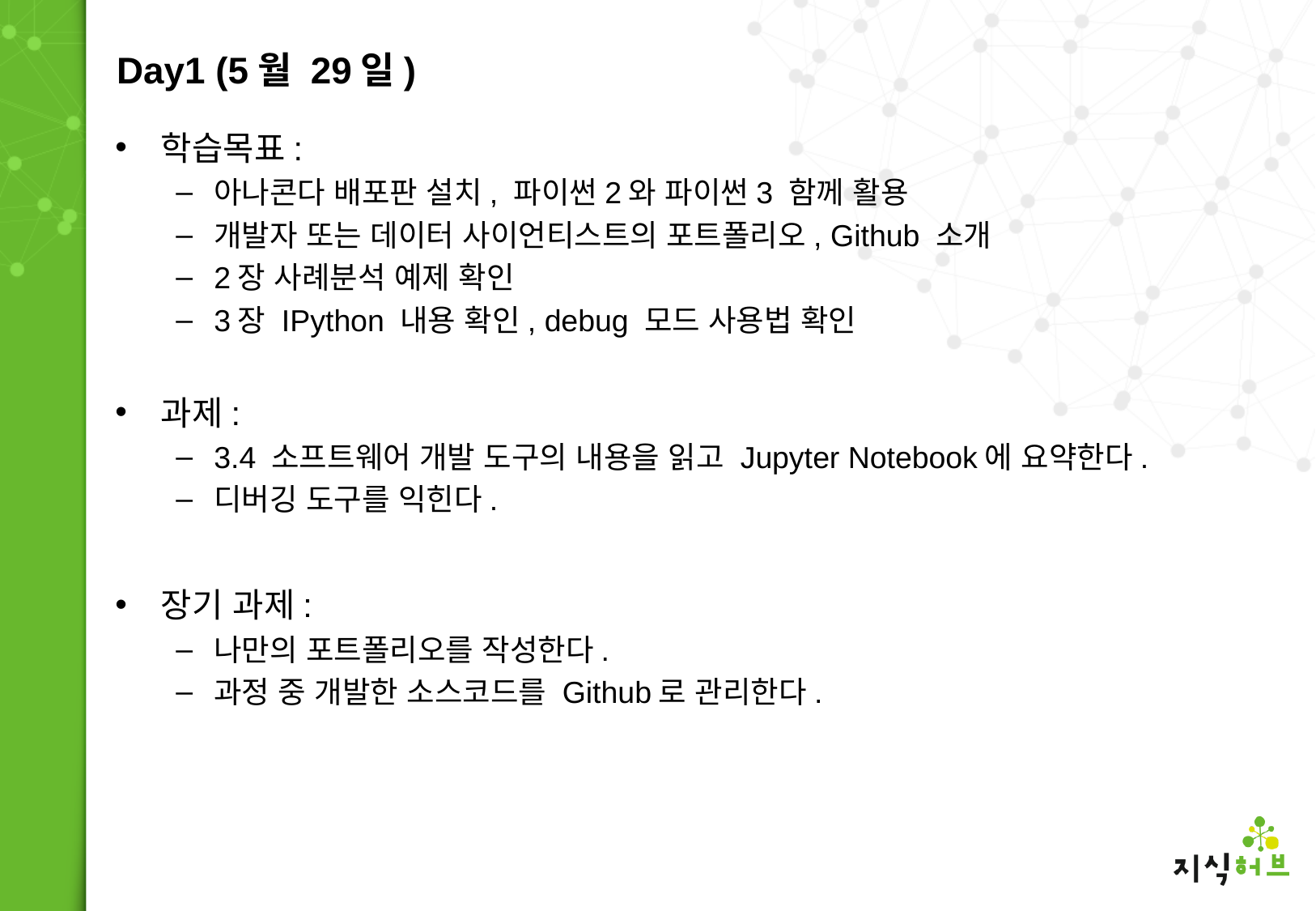

# Day1 (5월 29일)
학습목표:
아나콘다 배포판 설치, 파이썬2와 파이썬3 함께 활용
개발자 또는 데이터 사이언티스트의 포트폴리오, Github 소개
2장 사례분석 예제 확인
3장 IPython 내용 확인, debug 모드 사용법 확인

과제:
3.4 소프트웨어 개발 도구의 내용을 읽고 Jupyter Notebook에 요약한다.
디버깅 도구를 익힌다.

장기 과제:
나만의 포트폴리오를 작성한다.
과정 중 개발한 소스코드를 Github로 관리한다.